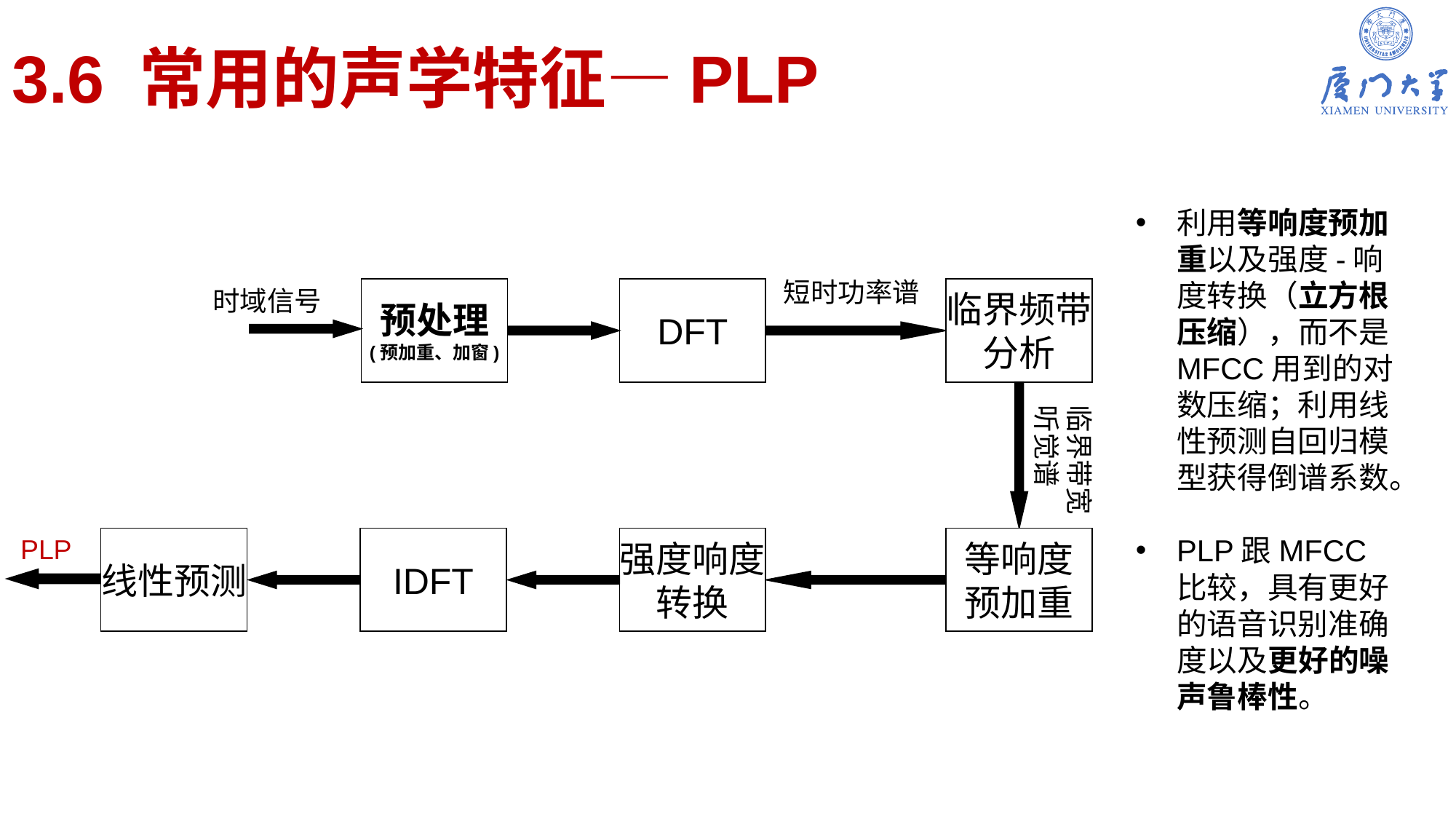

# 3.6 常用的声学特征—PLP
利用等响度预加重以及强度-响度转换（立方根压缩），而不是MFCC用到的对数压缩；利用线性预测自回归模型获得倒谱系数。

PLP跟MFCC比较，具有更好的语音识别准确度以及更好的噪声鲁棒性。
短时功率谱
时域信号
预处理
(预加重、加窗)
DFT
临界频带
分析

临界带宽
听觉谱
PLP
线性预测
IDFT
强度响度
转换
等响度
预加重